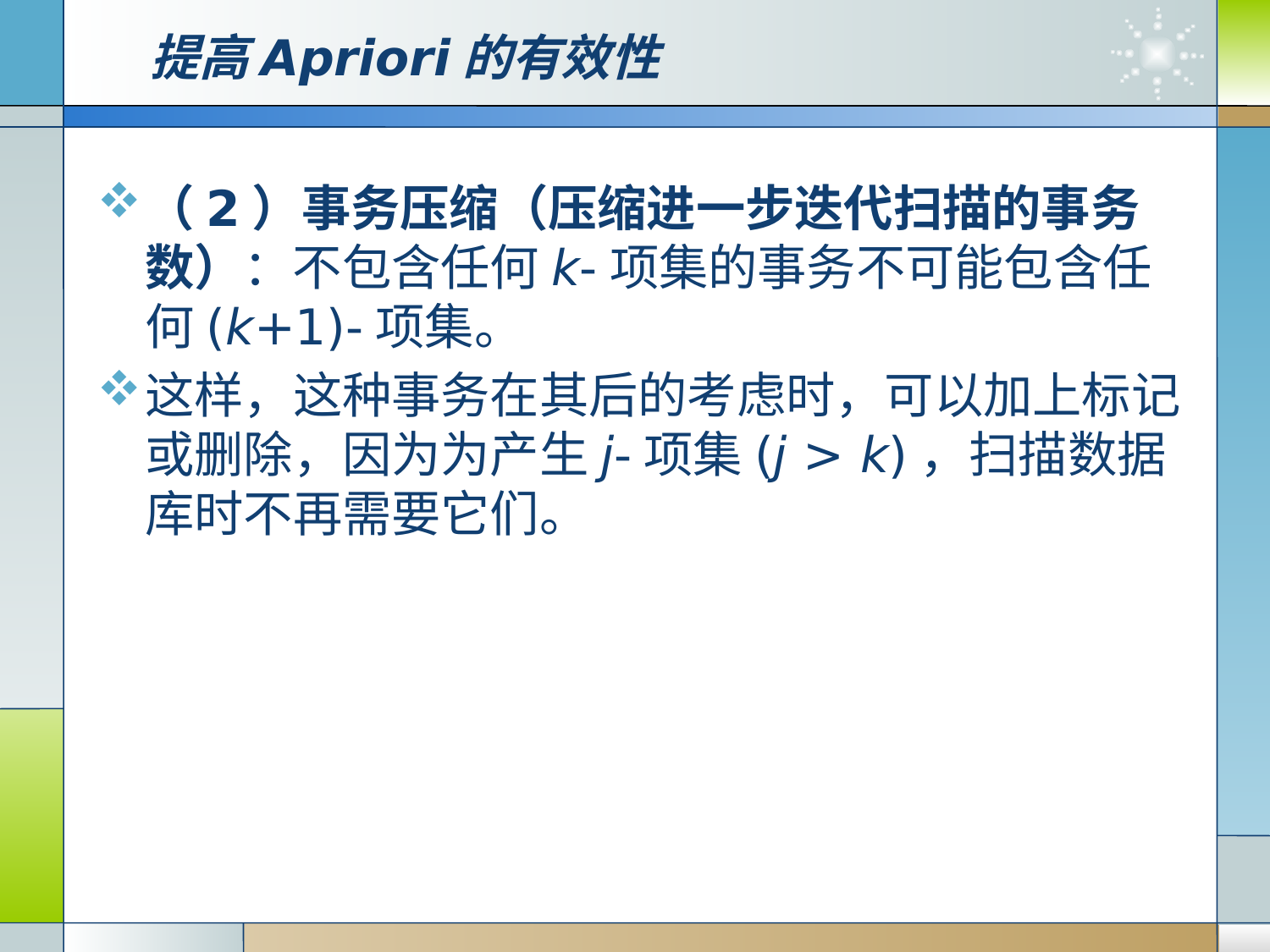

# 提高Apriori的有效性
（2）事务压缩（压缩进一步迭代扫描的事务数）：不包含任何k-项集的事务不可能包含任何(k+1)-项集。
这样，这种事务在其后的考虑时，可以加上标记或删除，因为为产生j-项集(j > k)，扫描数据库时不再需要它们。